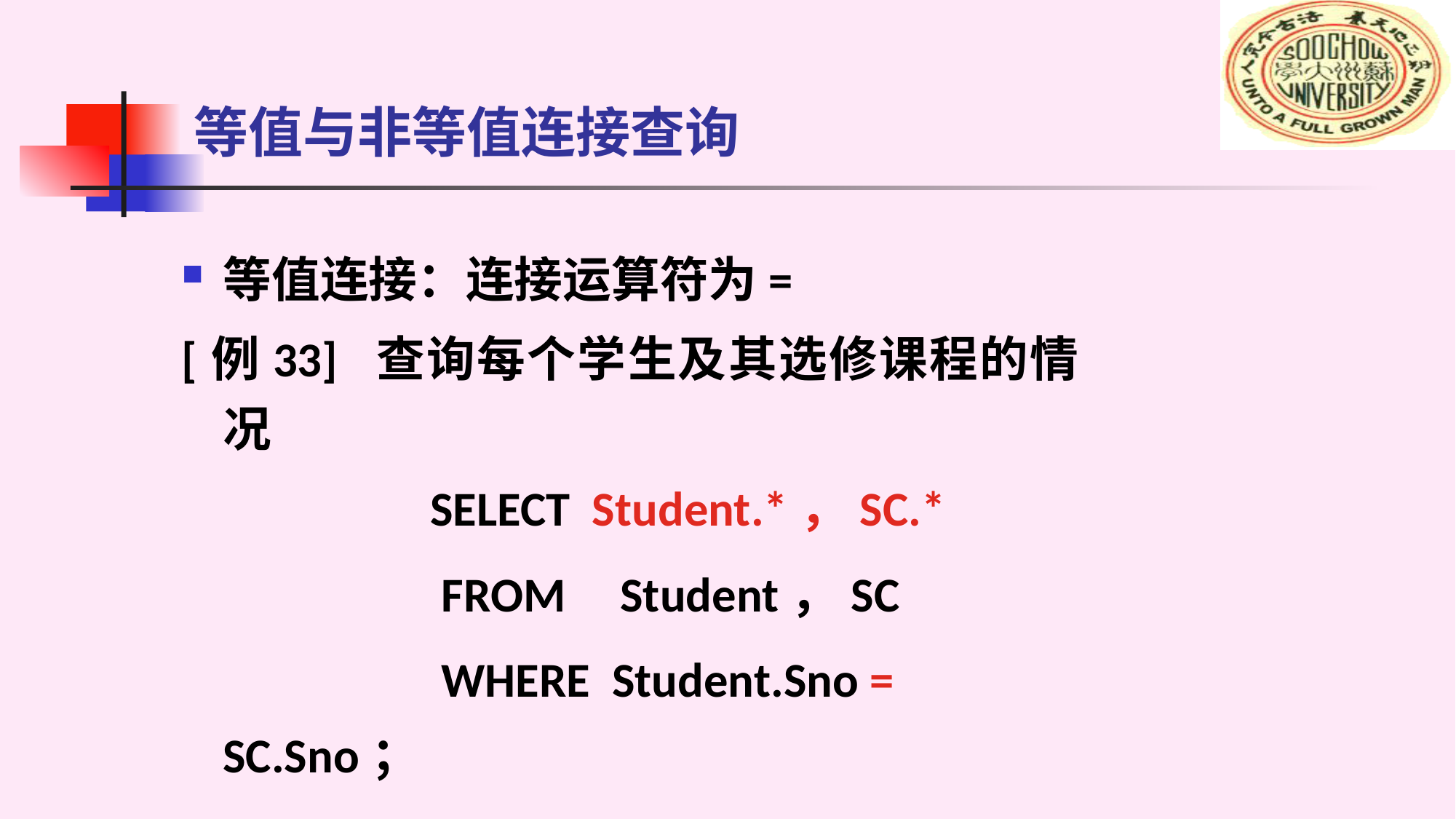

# 等值与非等值连接查询
等值连接：连接运算符为=
[例33]  查询每个学生及其选修课程的情况
		         SELECT  Student.*，SC.*
		        	FROM     Student，SC
			WHERE  Student.Sno = SC.Sno；